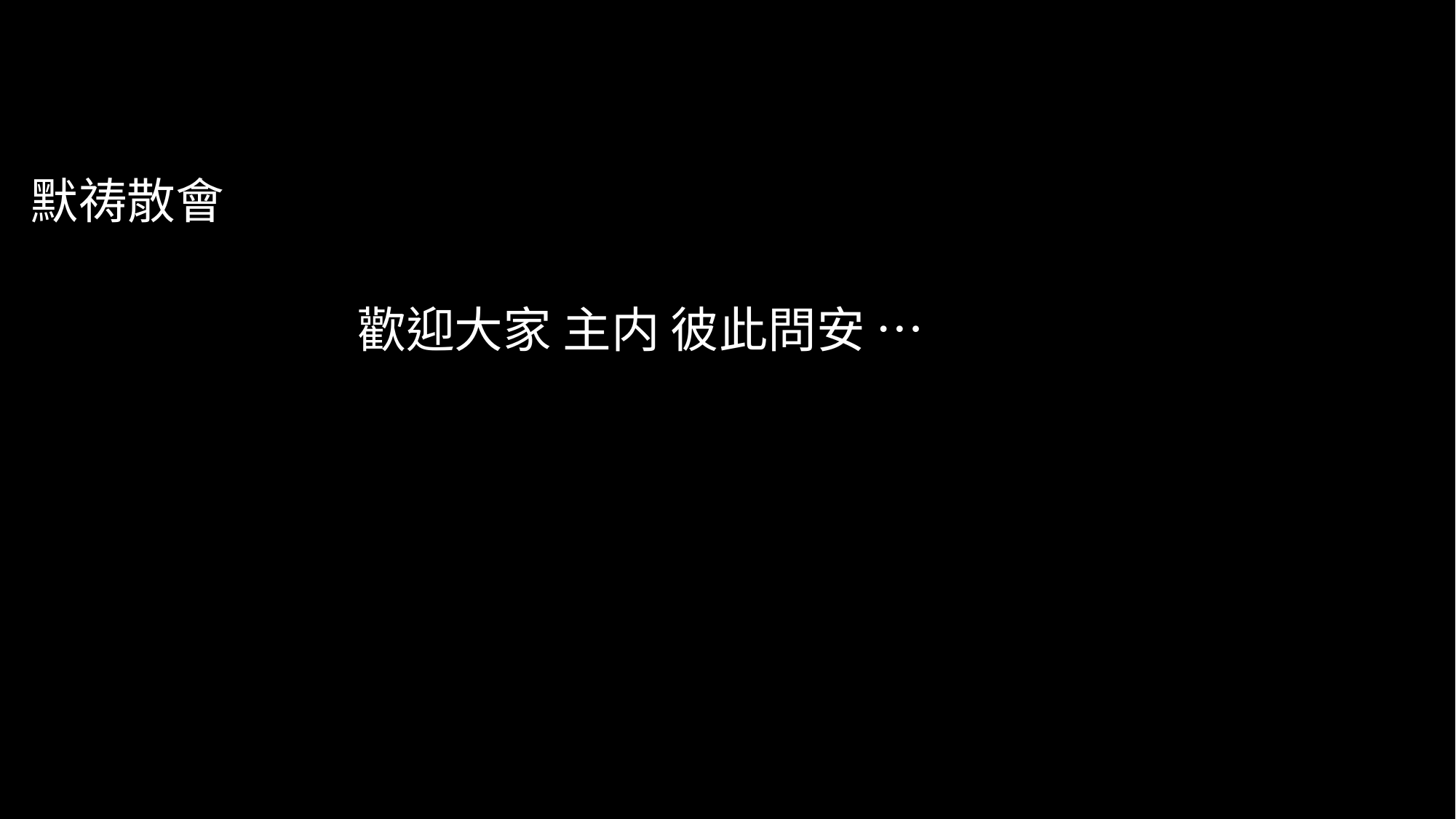

默祷散會

        			歡迎大家 主内 彼此問安 …